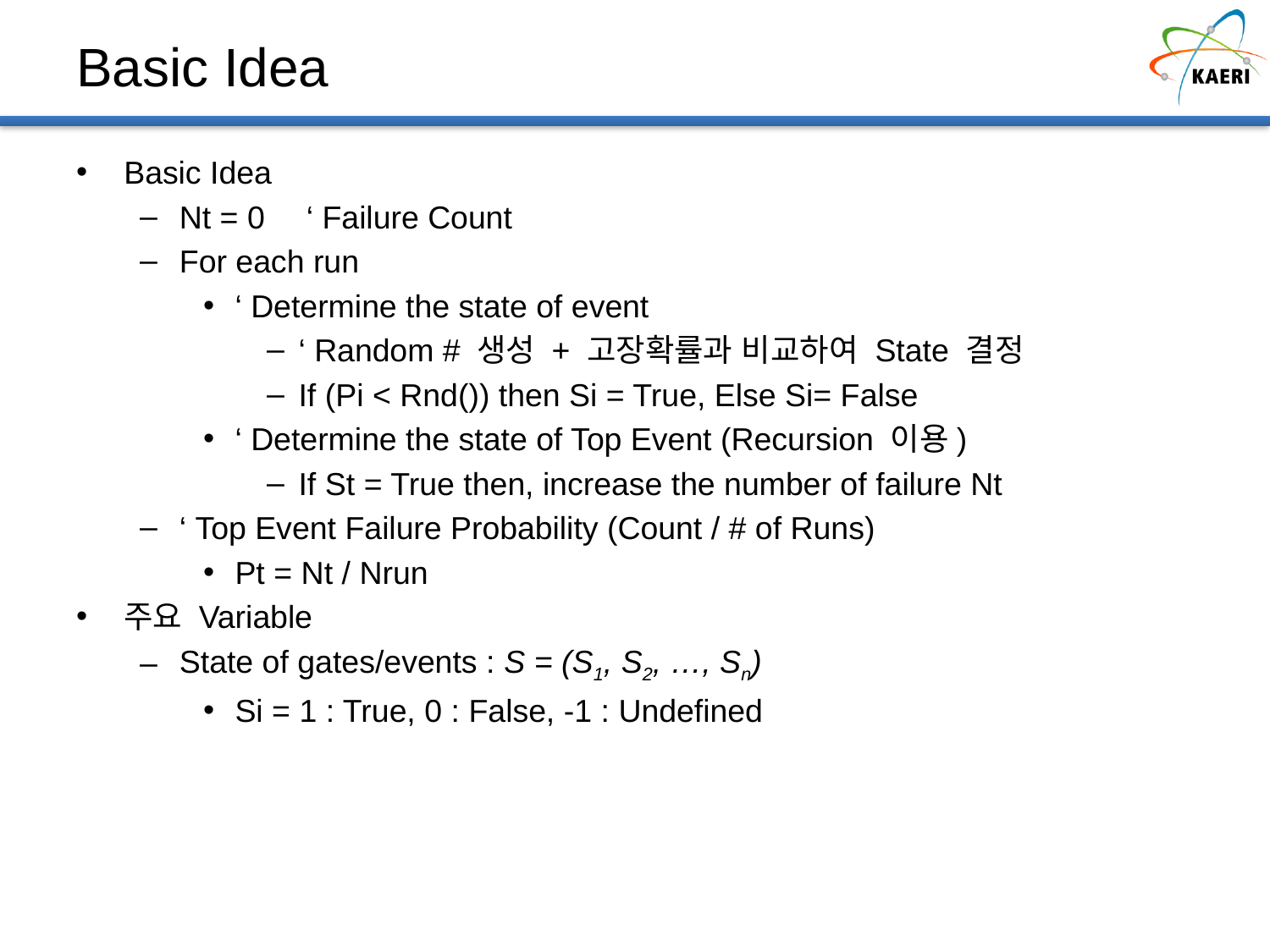

# Basic Idea
Basic Idea
Nt = 0 	‘ Failure Count
For each run
‘ Determine the state of event
‘ Random # 생성 + 고장확률과 비교하여 State 결정
If (Pi < Rnd()) then Si = True, Else Si= False
‘ Determine the state of Top Event (Recursion 이용)
If St = True then, increase the number of failure Nt
‘ Top Event Failure Probability (Count / # of Runs)
Pt = Nt / Nrun
주요 Variable
State of gates/events : S = (S1, S2, …, Sn)
Si = 1 : True, 0 : False, -1 : Undefined